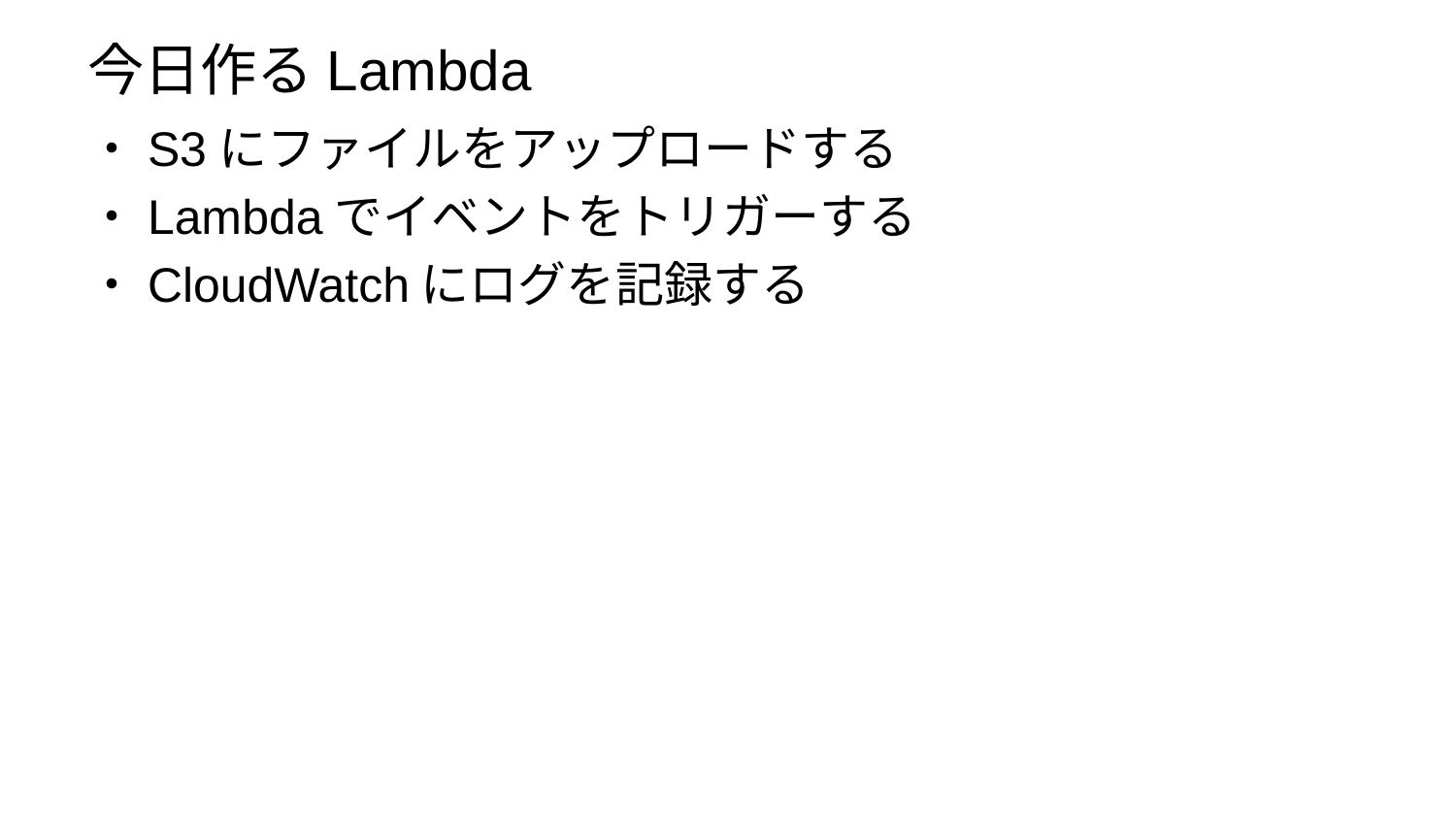

# 今日作るLambda
・S3にファイルをアップロードする
・Lambdaでイベントをトリガーする
・CloudWatchにログを記録する